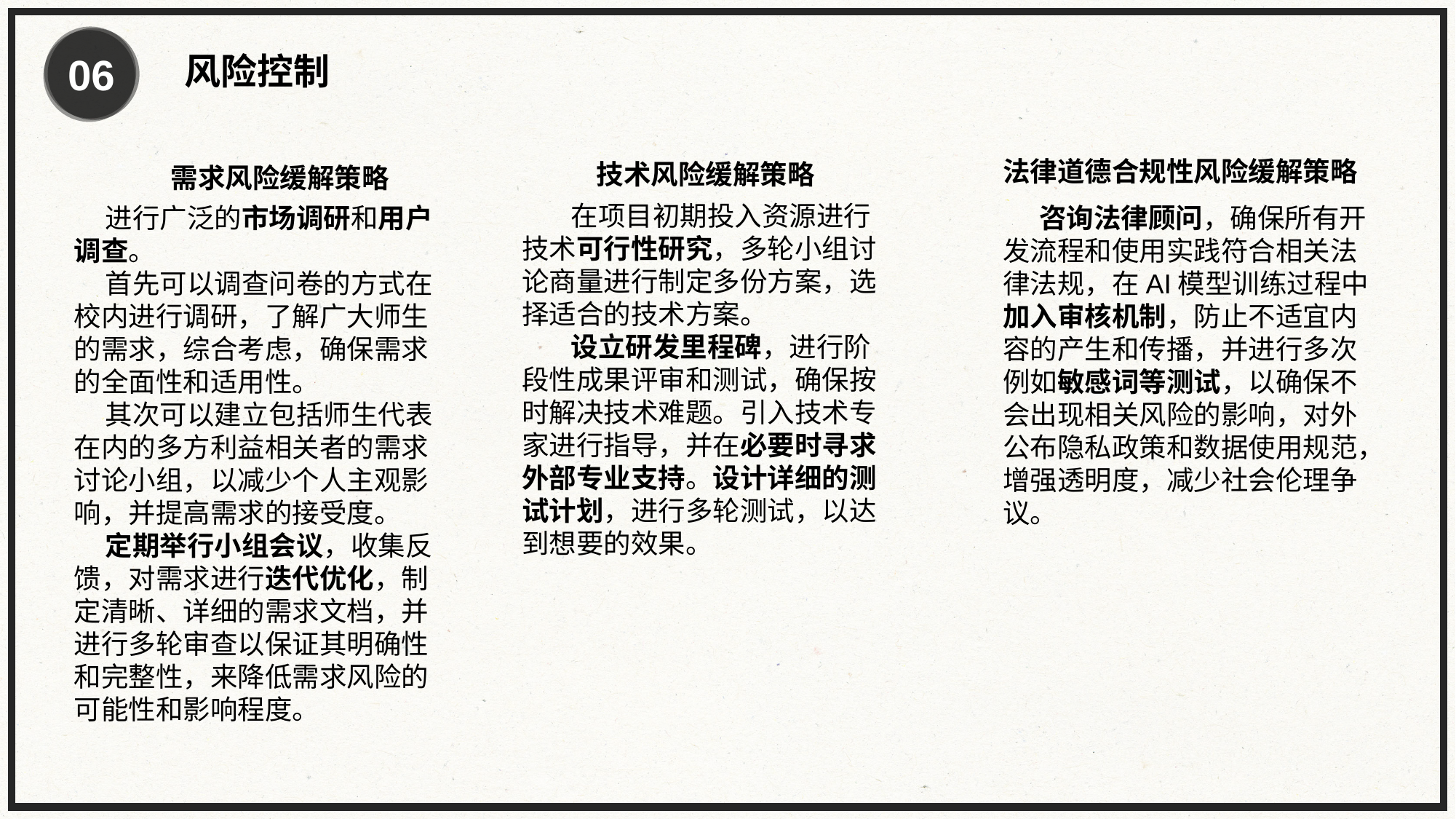

06
风险控制
需求风险缓解策略
法律道德合规性风险缓解策略
技术风险缓解策略
 在项目初期投入资源进行技术可行性研究，多轮小组讨论商量进行制定多份方案，选择适合的技术方案。
 设立研发里程碑，进行阶段性成果评审和测试，确保按时解决技术难题。引入技术专家进行指导，并在必要时寻求外部专业支持。设计详细的测试计划，进行多轮测试，以达到想要的效果。
    进行广泛的市场调研和用户调查。
    首先可以调查问卷的方式在校内进行调研，了解广大师生的需求，综合考虑，确保需求的全面性和适用性。
    其次可以建立包括师生代表在内的多方利益相关者的需求讨论小组，以减少个人主观影响，并提高需求的接受度。
    定期举行小组会议，收集反馈，对需求进行迭代优化，制定清晰、详细的需求文档，并进行多轮审查以保证其明确性和完整性，来降低需求风险的可能性和影响程度。

咨询法律顾问，确保所有开发流程和使用实践符合相关法律法规，在AI模型训练过程中加入审核机制，防止不适宜内容的产生和传播，并进行多次例如敏感词等测试，以确保不会出现相关风险的影响，对外公布隐私政策和数据使用规范，增强透明度，减少社会伦理争议。